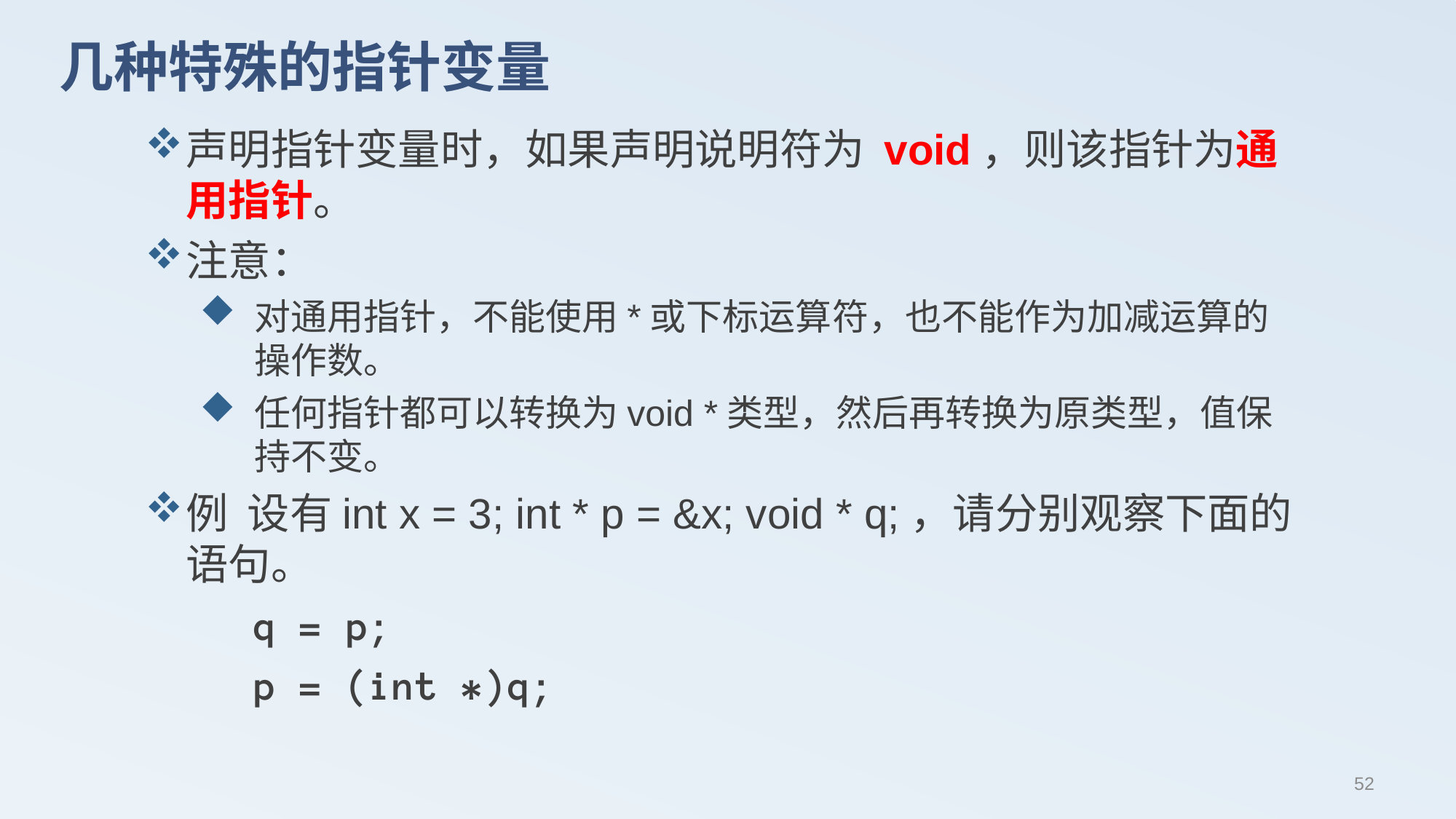

# 几种特殊的指针变量
声明指针变量时，如果声明说明符为 void，则该指针为通用指针。
注意：
对通用指针，不能使用*或下标运算符，也不能作为加减运算的操作数。
任何指针都可以转换为void *类型，然后再转换为原类型，值保持不变。
例  设有int x = 3; int * p = &x; void * q;，请分别观察下面的语句。
q = p;
p = (int *)q;